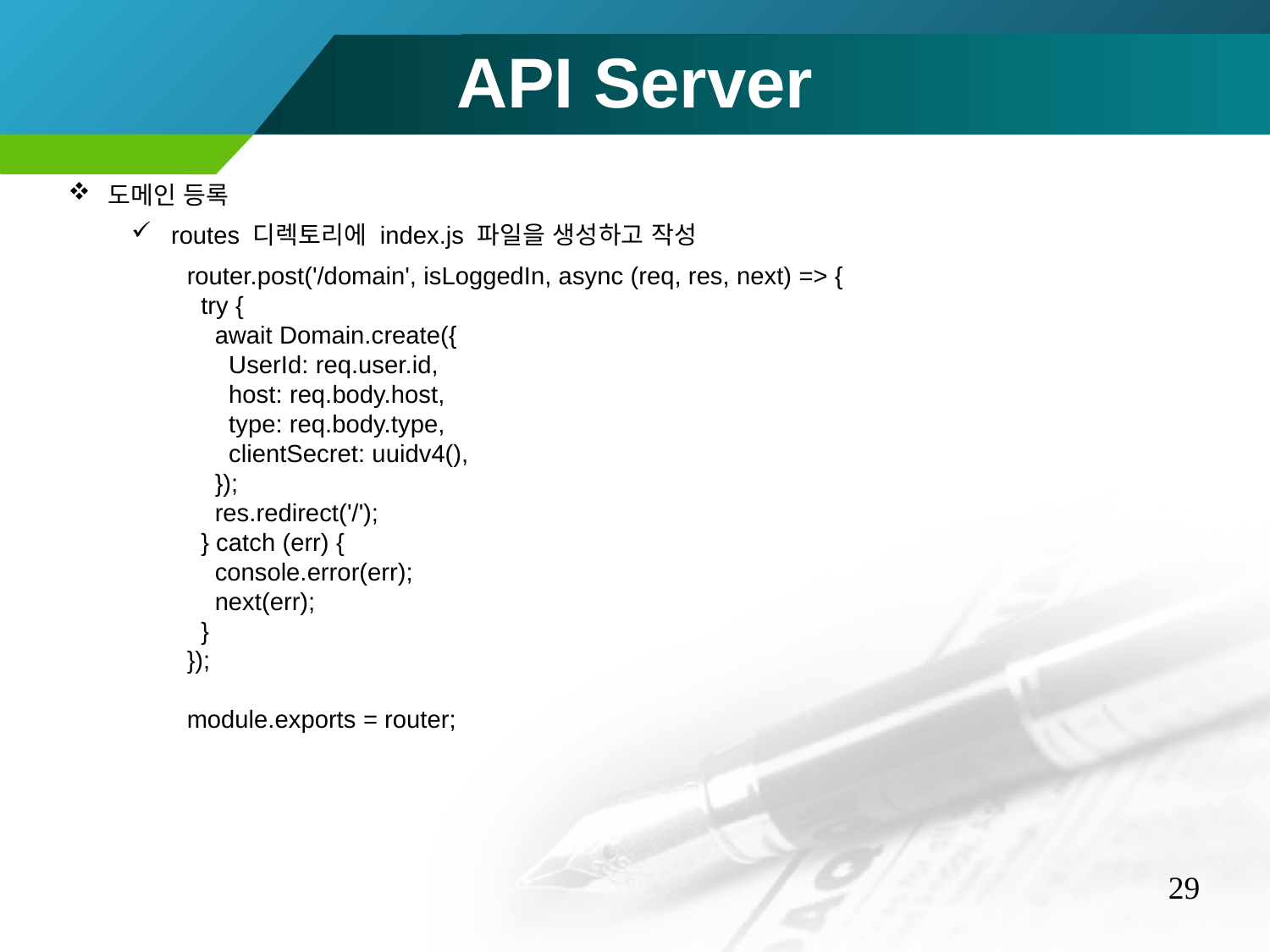

API Server
도메인 등록
routes 디렉토리에 index.js 파일을 생성하고 작성
router.post('/domain', isLoggedIn, async (req, res, next) => {
  try {
    await Domain.create({
      UserId: req.user.id,
      host: req.body.host,
      type: req.body.type,
      clientSecret: uuidv4(),
    });
    res.redirect('/');
  } catch (err) {
    console.error(err);
    next(err);
  }
});

module.exports = router;
29